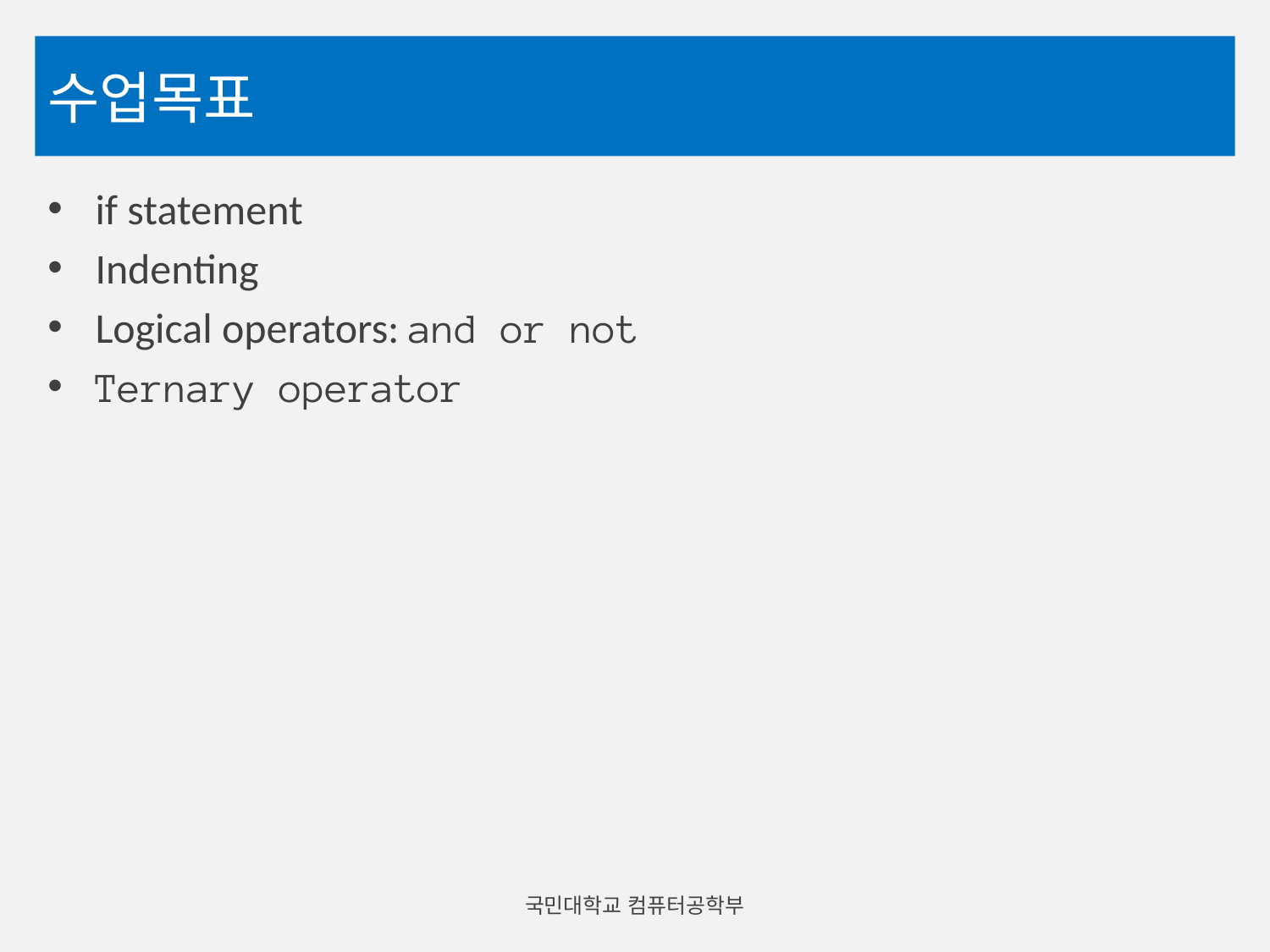

# 수업목표
if statement
Indenting
Logical operators: and or not
Ternary operator
국민대학교 컴퓨터공학부